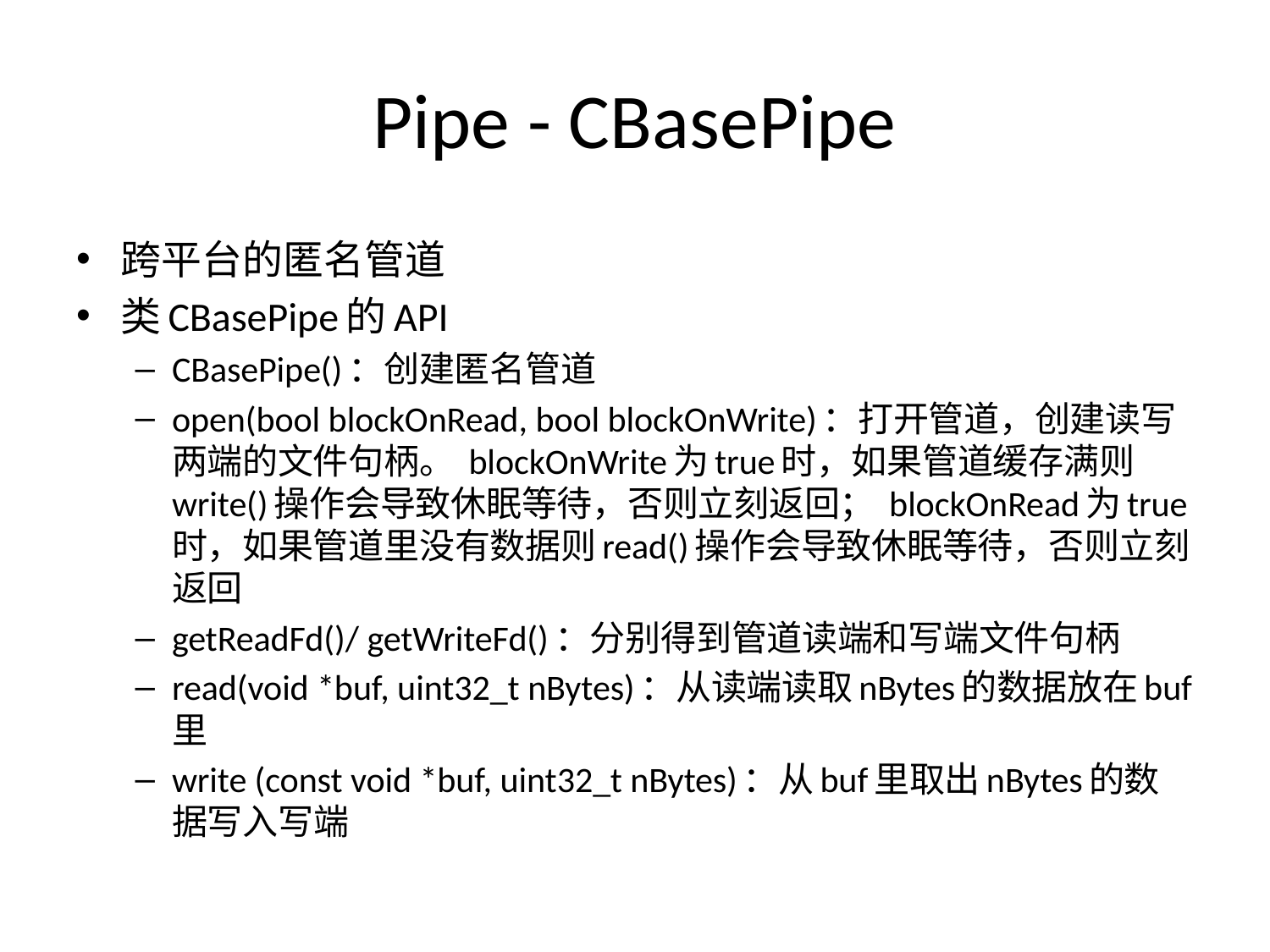

# Pipe - CBasePipe
跨平台的匿名管道
类CBasePipe的API
CBasePipe()：创建匿名管道
open(bool blockOnRead, bool blockOnWrite)：打开管道，创建读写两端的文件句柄。 blockOnWrite为true时，如果管道缓存满则write()操作会导致休眠等待，否则立刻返回； blockOnRead为true时，如果管道里没有数据则read()操作会导致休眠等待，否则立刻返回
getReadFd()/ getWriteFd()：分别得到管道读端和写端文件句柄
read(void *buf, uint32_t nBytes)：从读端读取nBytes的数据放在buf里
write (const void *buf, uint32_t nBytes)：从buf里取出nBytes的数据写入写端